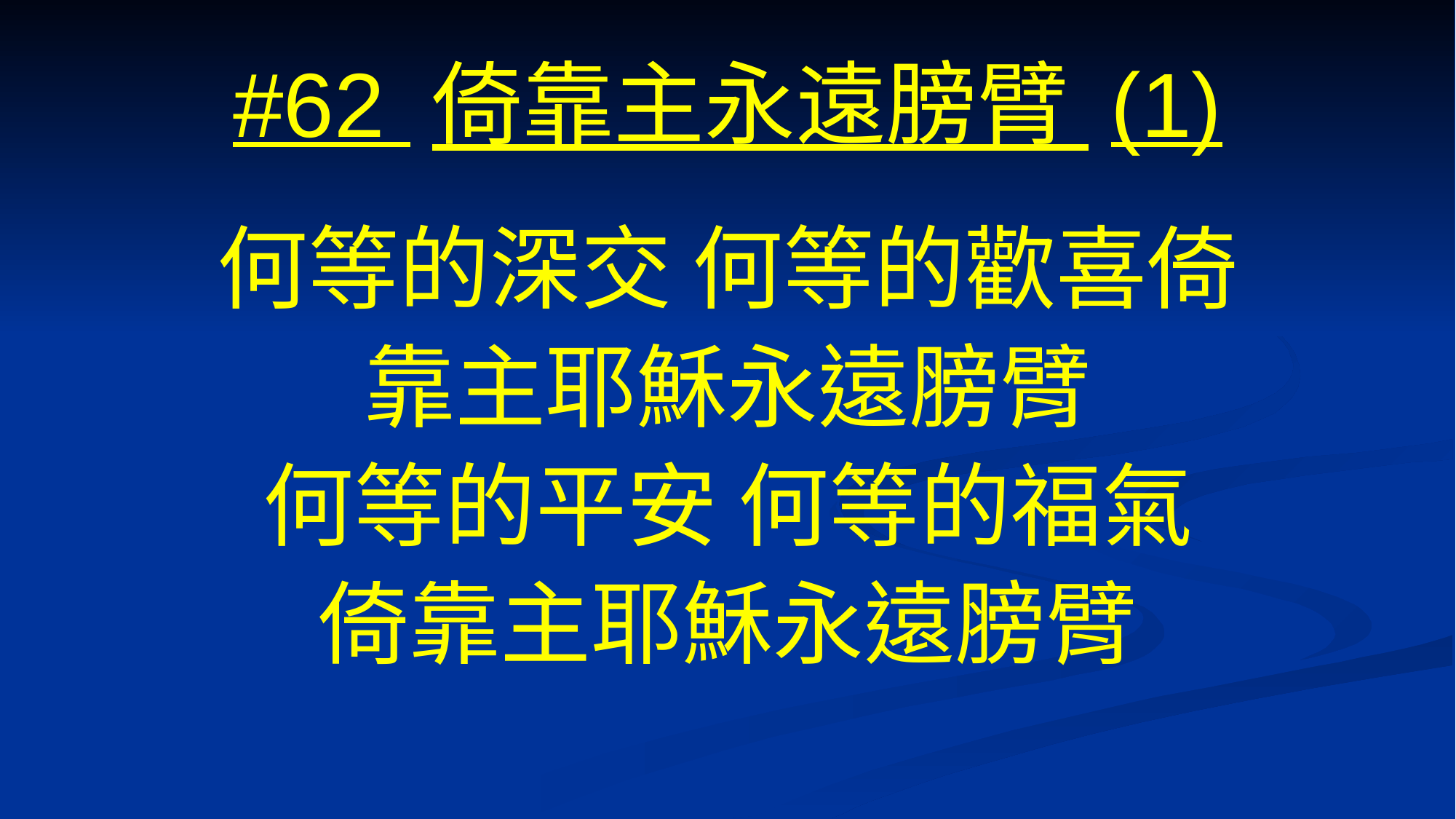

# #62 倚靠主永遠膀臂 (1)
何等的深交 何等的歡喜倚
靠主耶穌永遠膀臂
何等的平安 何等的福氣
倚靠主耶穌永遠膀臂